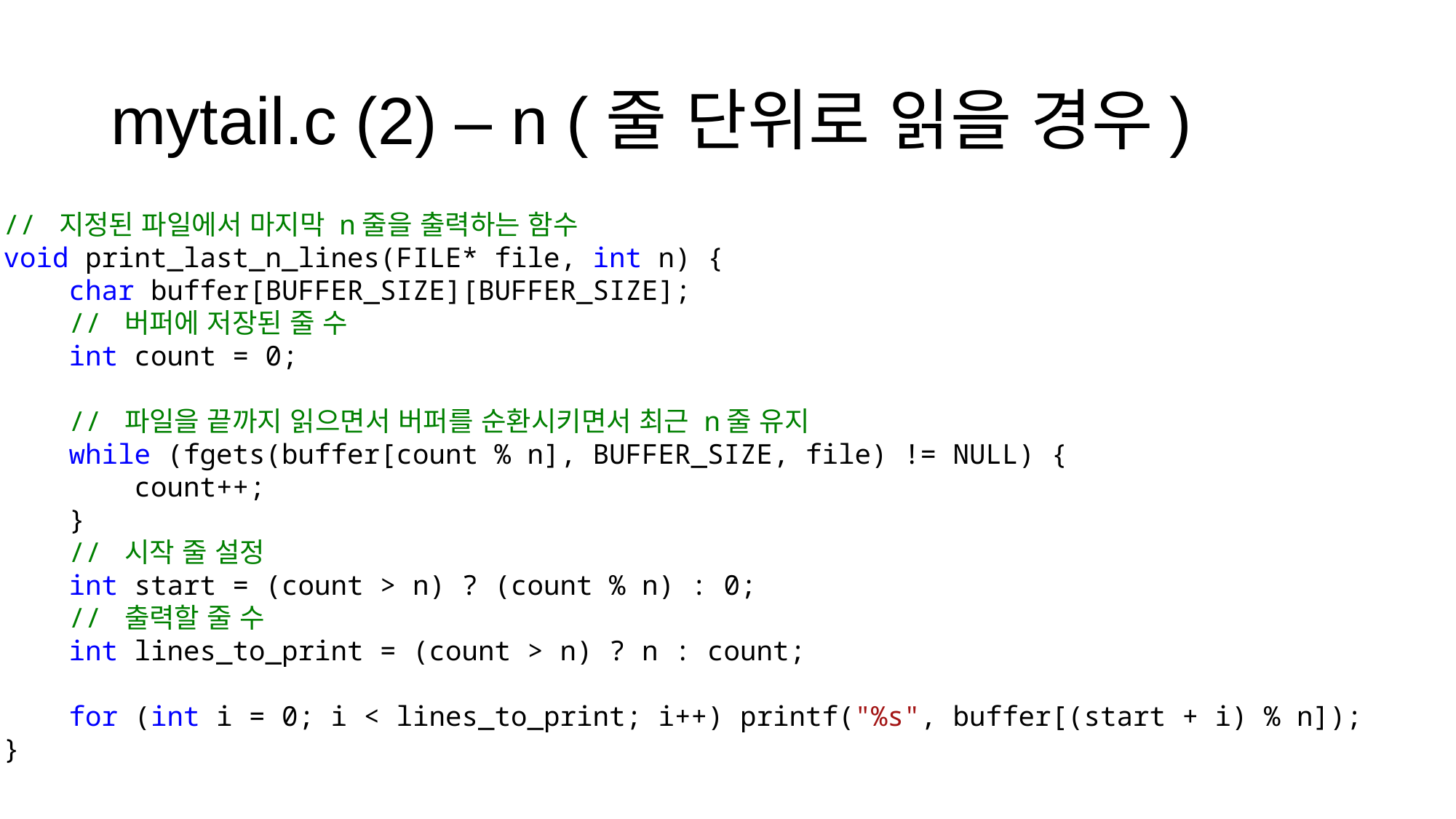

# mytail.c (2) – n (줄 단위로 읽을 경우)
// 지정된 파일에서 마지막 n줄을 출력하는 함수
void print_last_n_lines(FILE* file, int n) {
    char buffer[BUFFER_SIZE][BUFFER_SIZE];
    // 버퍼에 저장된 줄 수
    int count = 0;

    // 파일을 끝까지 읽으면서 버퍼를 순환시키면서 최근 n줄 유지
    while (fgets(buffer[count % n], BUFFER_SIZE, file) != NULL) {
        count++;
    }
    // 시작 줄 설정
    int start = (count > n) ? (count % n) : 0;
    // 출력할 줄 수
    int lines_to_print = (count > n) ? n : count;

    for (int i = 0; i < lines_to_print; i++) printf("%s", buffer[(start + i) % n]);
}